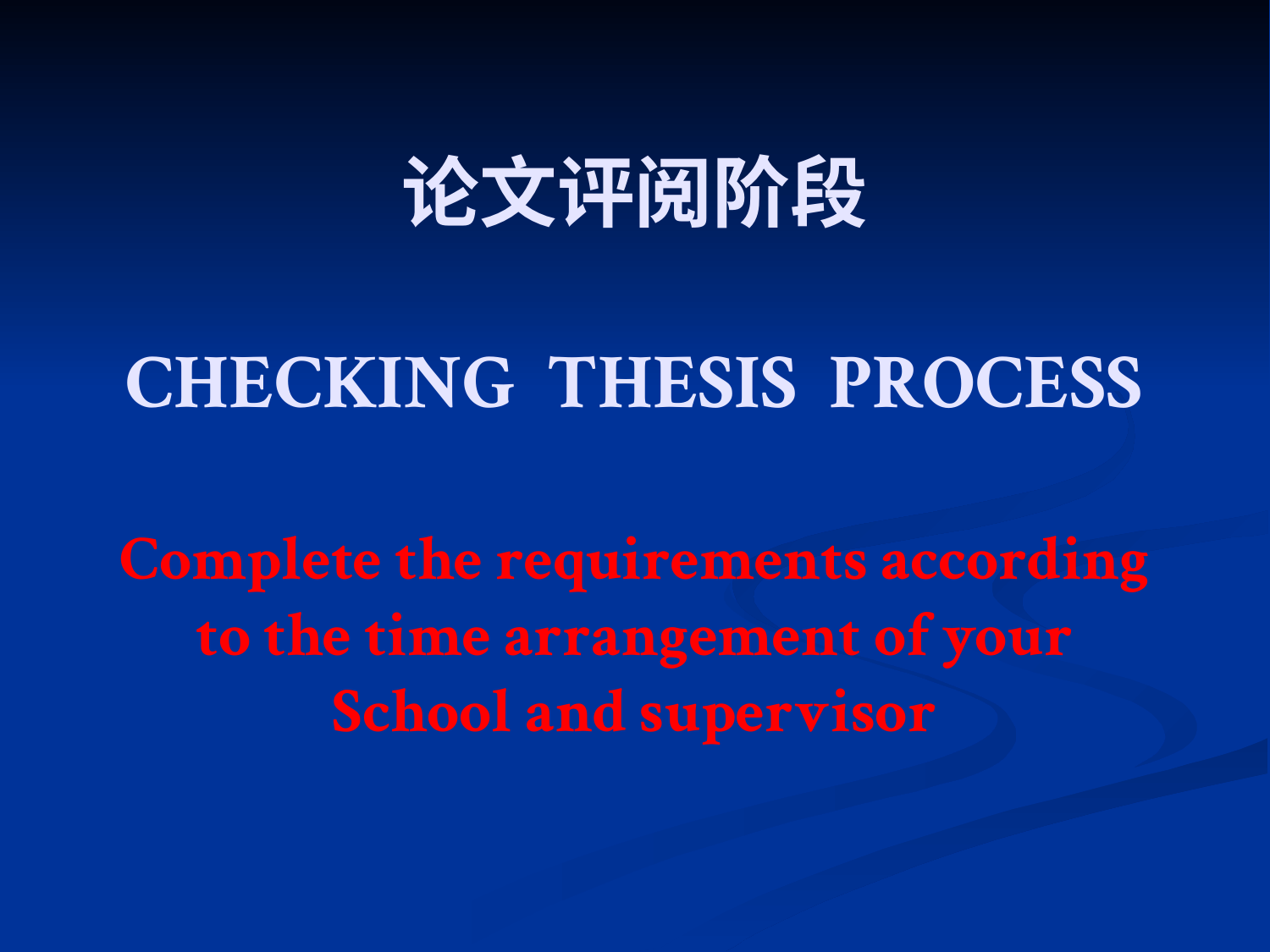

# 论文评阅阶段 CHECKING  THESIS  PROCESS Complete the requirements according to the time arrangement of your School and supervisor